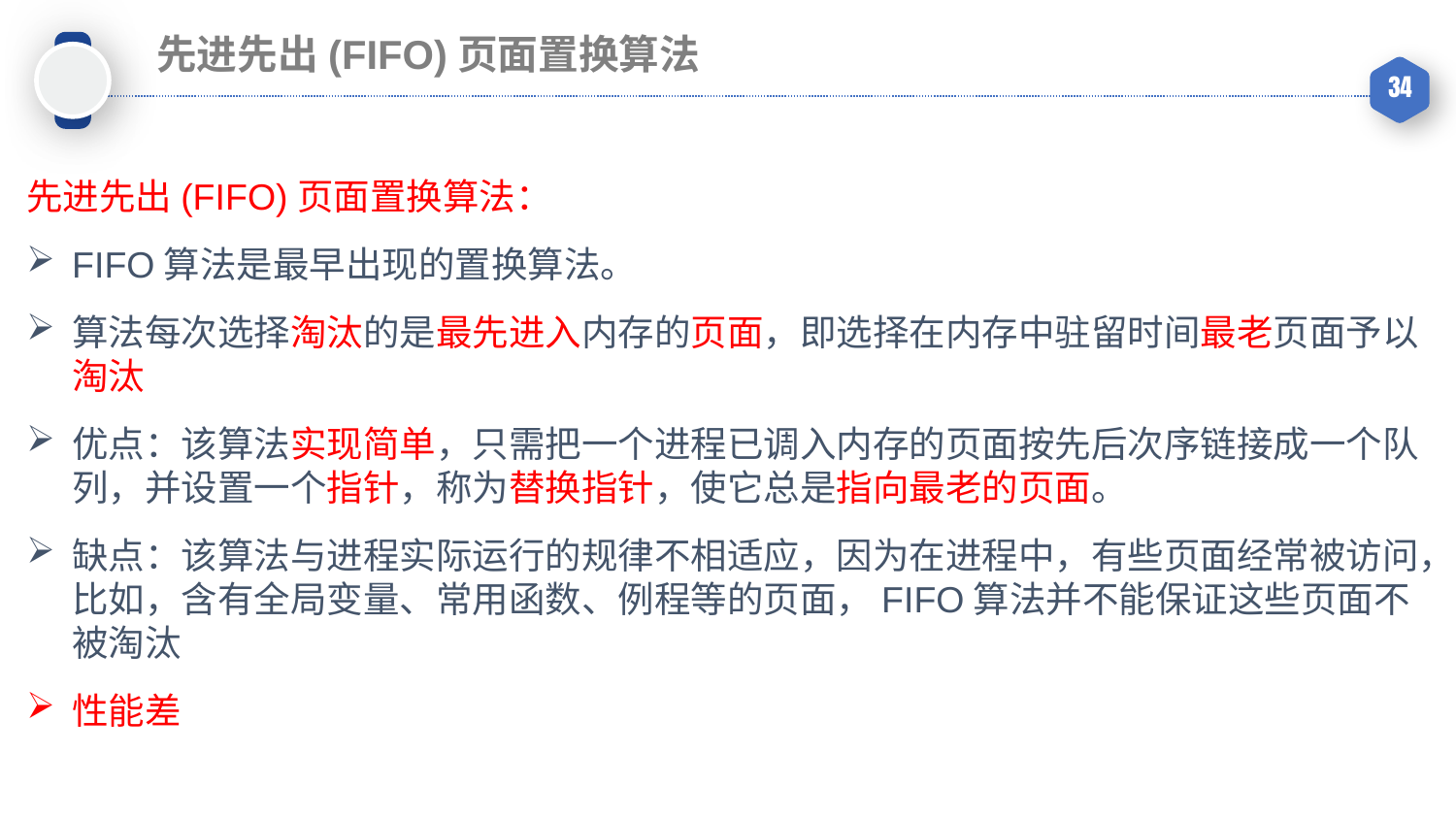

先进先出(FIFO)页面置换算法
先进先出(FIFO)页面置换算法：
FIFO算法是最早出现的置换算法。
算法每次选择淘汰的是最先进入内存的页面，即选择在内存中驻留时间最老页面予以淘汰
优点：该算法实现简单，只需把一个进程已调入内存的页面按先后次序链接成一个队列，并设置一个指针，称为替换指针，使它总是指向最老的页面。
缺点：该算法与进程实际运行的规律不相适应，因为在进程中，有些页面经常被访问，比如，含有全局变量、常用函数、例程等的页面，FIFO算法并不能保证这些页面不被淘汰
性能差